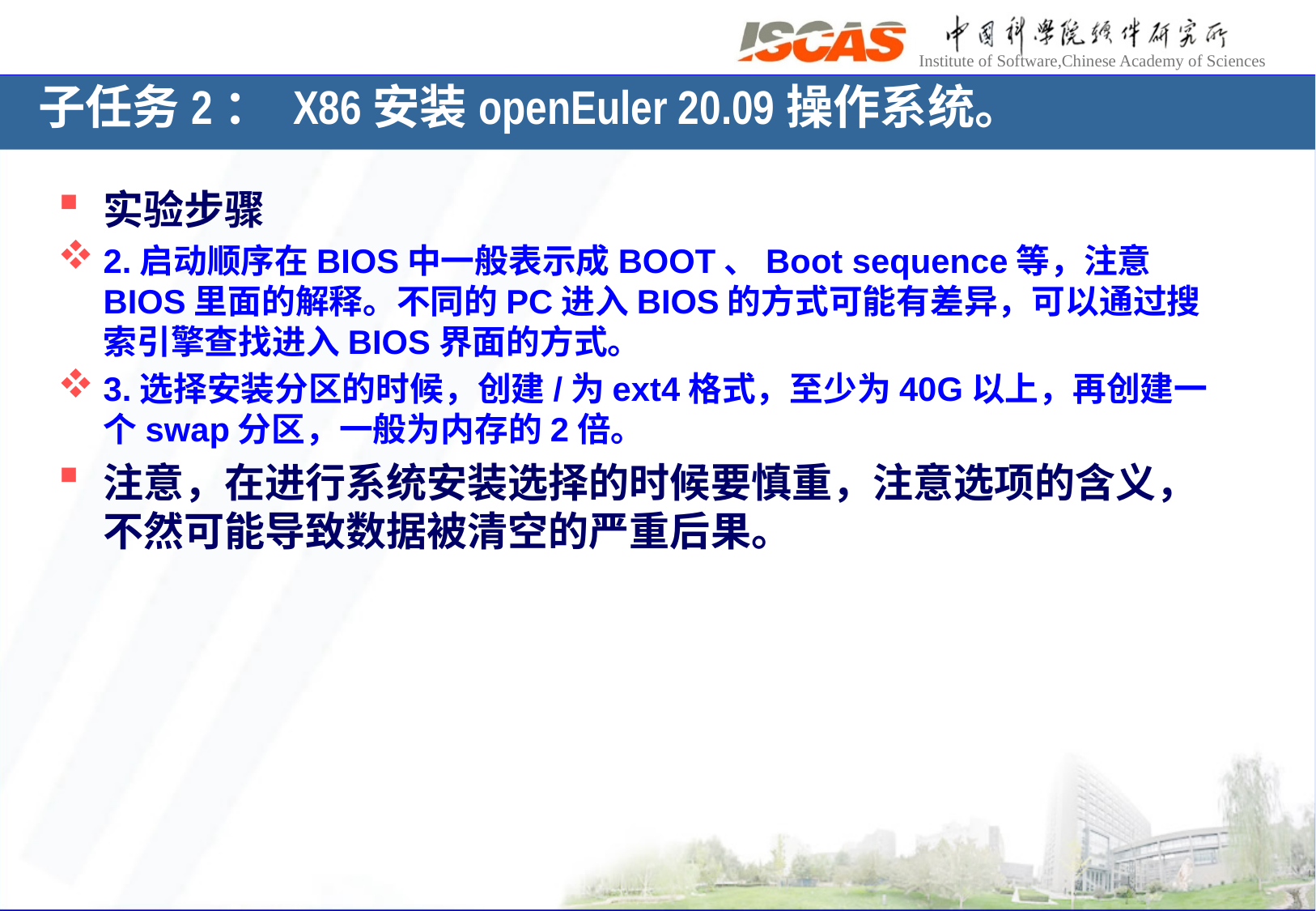

# 子任务2： X86安装openEuler 20.09操作系统。
实验步骤
2.启动顺序在BIOS中一般表示成BOOT、Boot sequence等，注意BIOS里面的解释。不同的PC进入BIOS的方式可能有差异，可以通过搜索引擎查找进入BIOS界面的方式。
3.选择安装分区的时候，创建/为ext4格式，至少为40G以上，再创建一个swap分区，一般为内存的2倍。
注意，在进行系统安装选择的时候要慎重，注意选项的含义，不然可能导致数据被清空的严重后果。